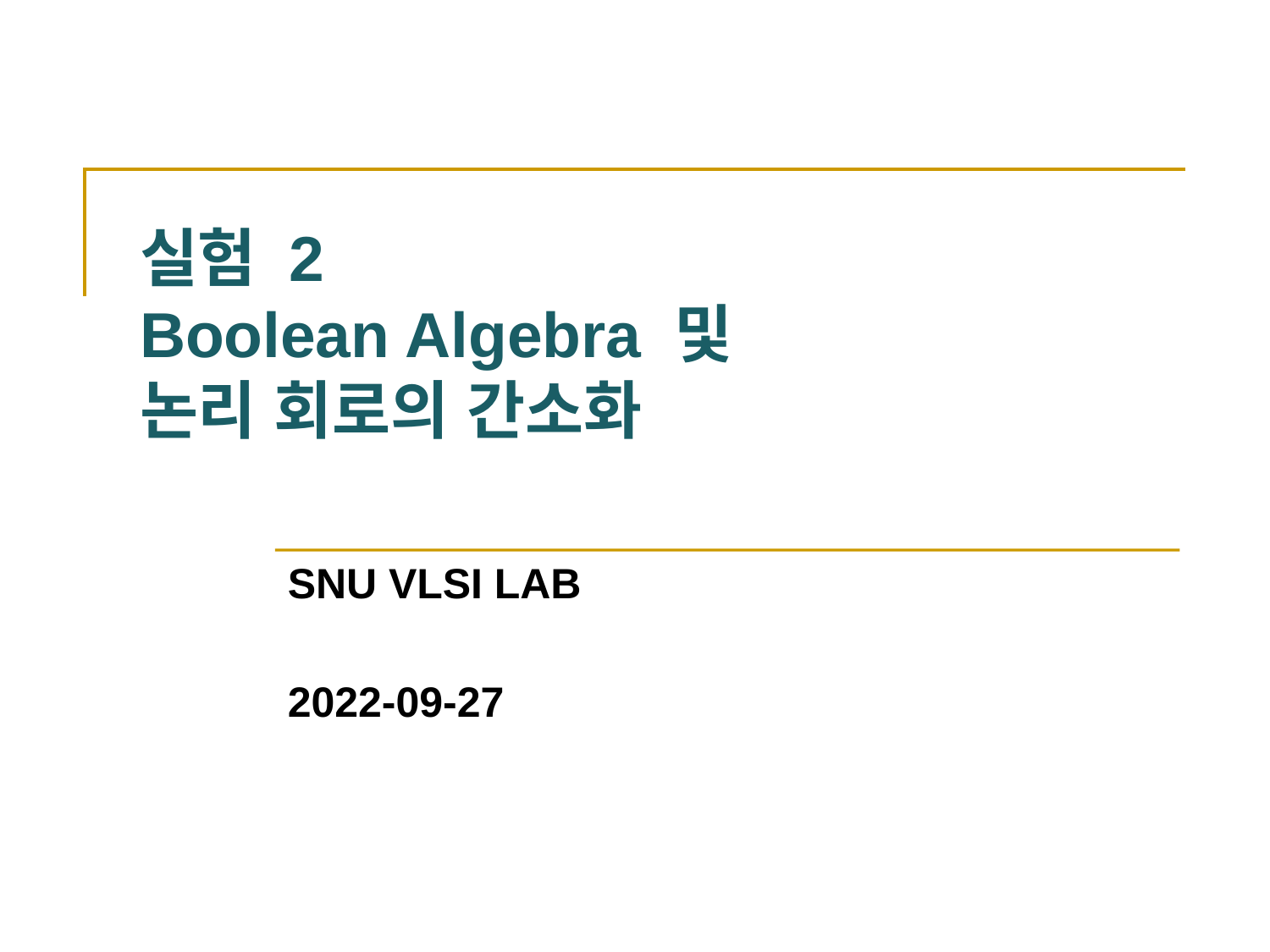

# 실험 2 Boolean Algebra 및 논리 회로의 간소화
SNU VLSI LAB

2022-09-27